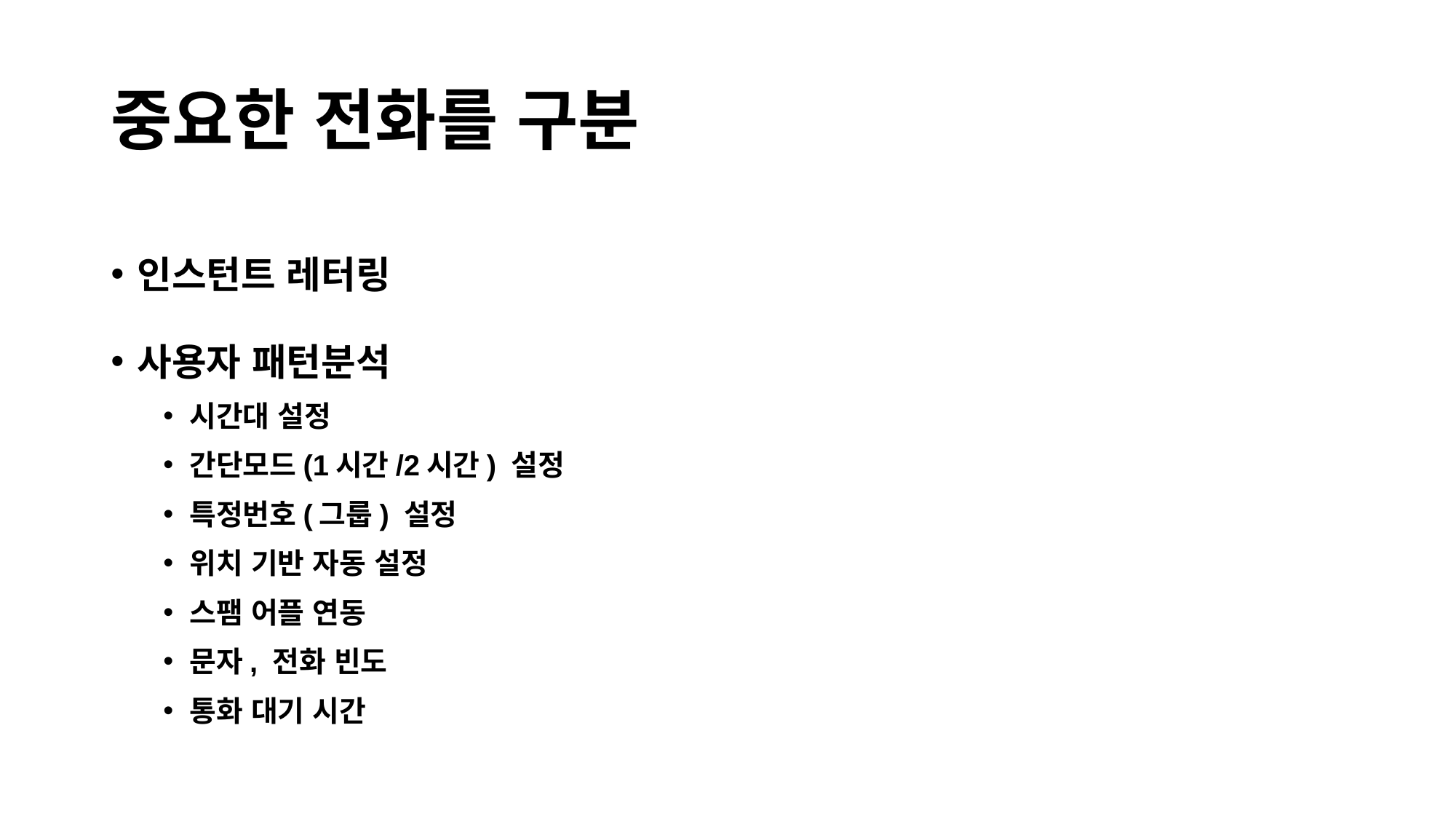

# 중요한 전화를 구분
인스턴트 레터링
사용자 패턴분석
시간대 설정
간단모드(1시간/2시간) 설정
특정번호(그룹) 설정
위치 기반 자동 설정
스팸 어플 연동
문자, 전화 빈도
통화 대기 시간